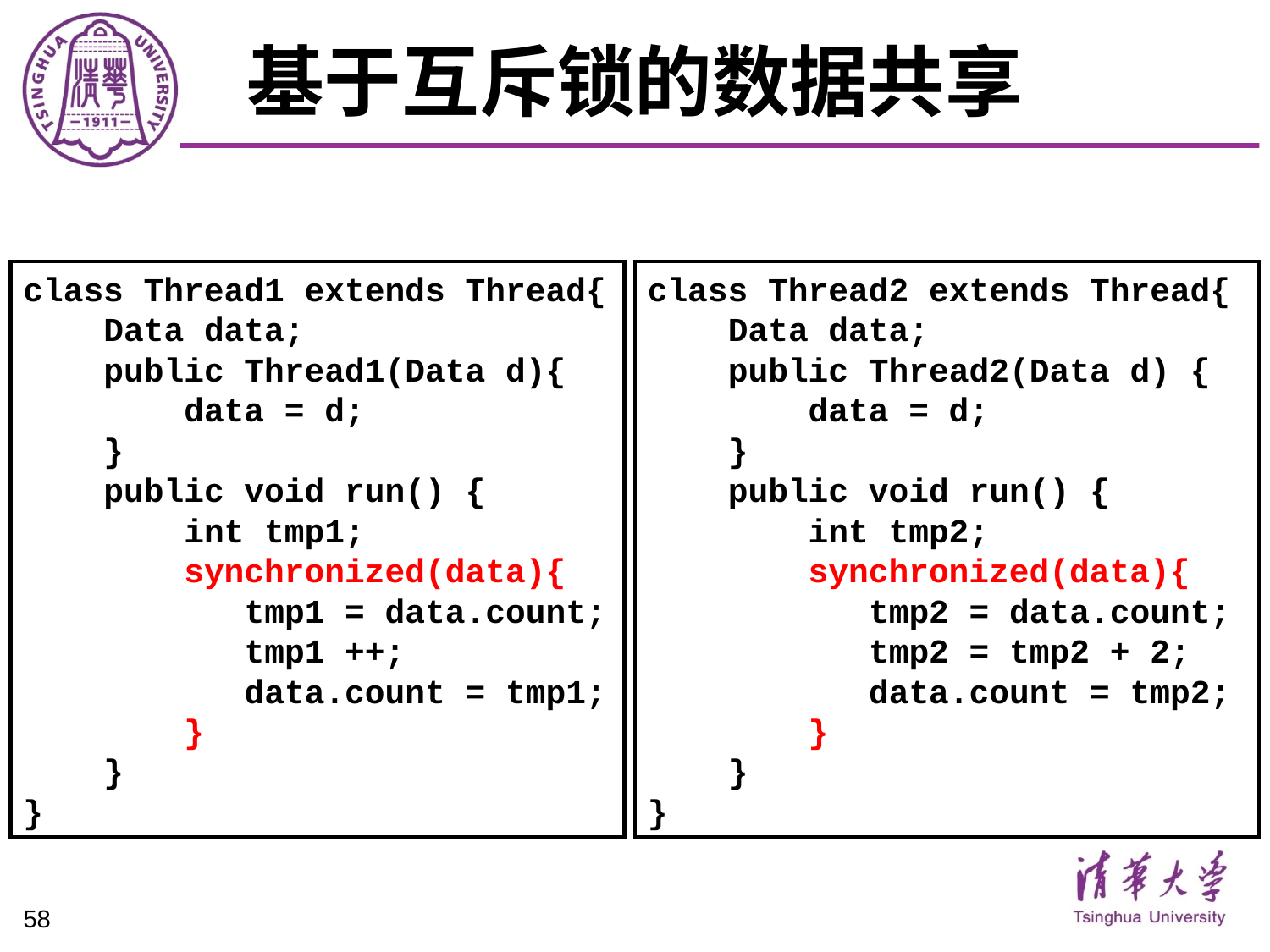

# 基于互斥锁的数据共享
class Thread1 extends Thread{
    Data data;
    public Thread1(Data d){
        data = d;
    }
    public void run() {
        int tmp1;
        synchronized(data){
           tmp1 = data.count;
           tmp1 ++;
           data.count = tmp1;
        }
    }
}
class Thread2 extends Thread{
    Data data;
    public Thread2(Data d) {
        data = d;
    }
    public void run() {
        int tmp2;
        synchronized(data){
           tmp2 = data.count;
           tmp2 = tmp2 + 2;
           data.count = tmp2;
        }
    }
}
58